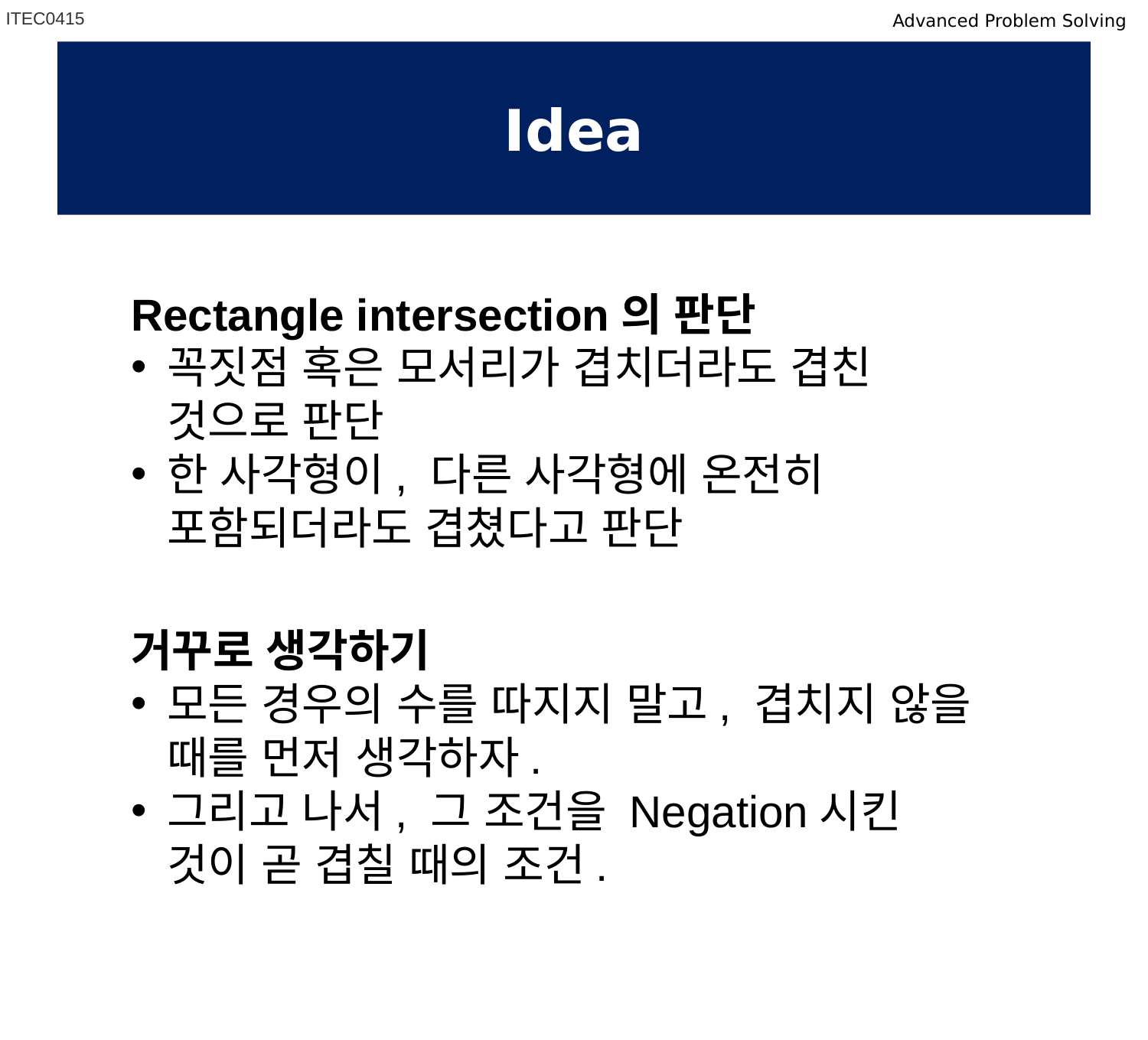

ITEC0415
Advanced Problem Solving
# Idea
Rectangle intersection의 판단
꼭짓점 혹은 모서리가 겹치더라도 겹친 것으로 판단
한 사각형이, 다른 사각형에 온전히 포함되더라도 겹쳤다고 판단

거꾸로 생각하기
모든 경우의 수를 따지지 말고, 겹치지 않을 때를 먼저 생각하자.
그리고 나서, 그 조건을 Negation시킨 것이 곧 겹칠 때의 조건.